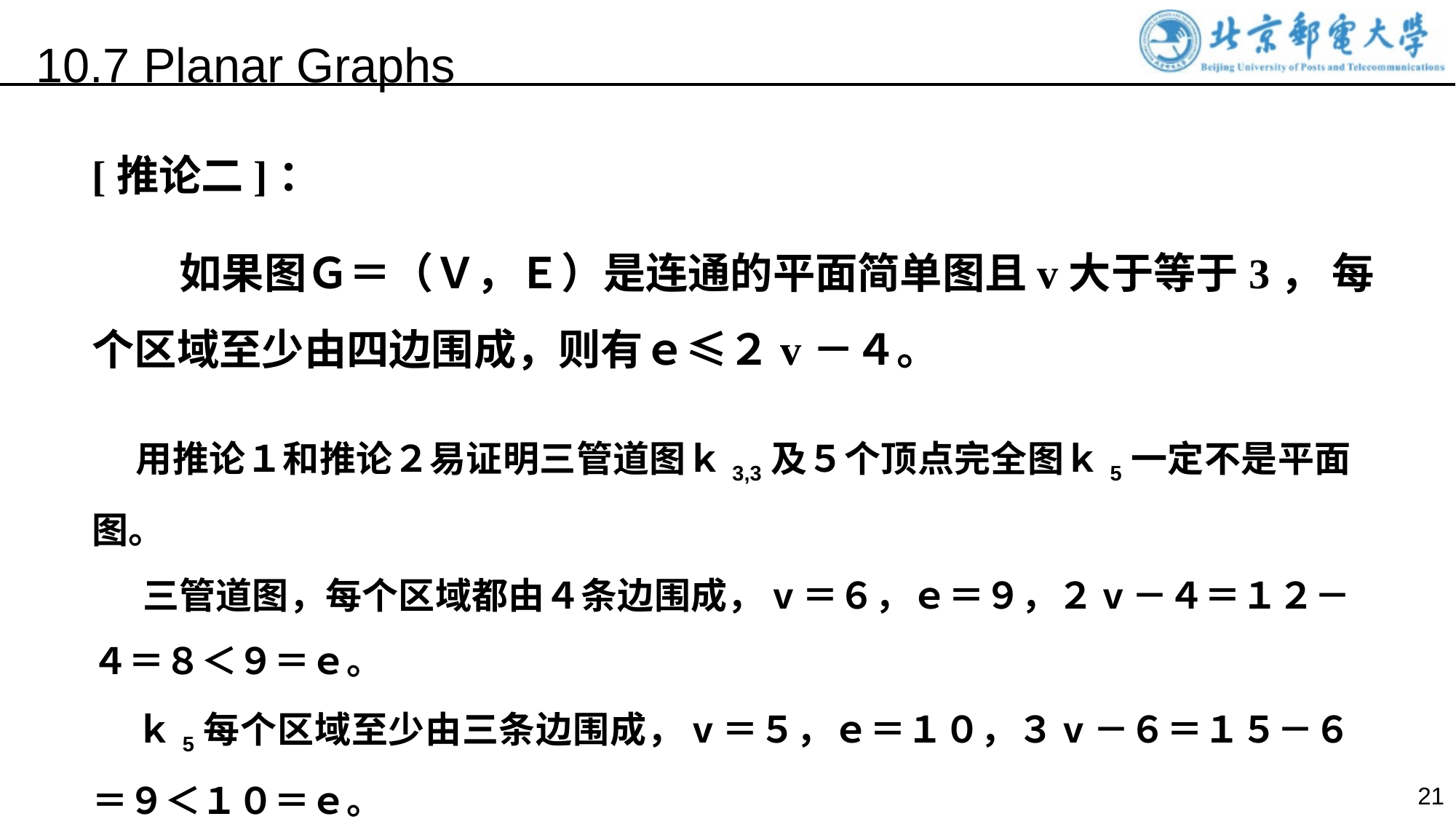

10.7 Planar Graphs
[推论二]：
        如果图Ｇ＝（Ｖ，Ｅ）是连通的平面简单图且v大于等于3， 每个区域至少由四边围成，则有ｅ≤２v－４。
    用推论１和推论２易证明三管道图ｋ3,3及５个顶点完全图ｋ5一定不是平面图。
     三管道图，每个区域都由４条边围成，v＝６，ｅ＝９，２v－４＝１２－４＝８＜９＝ｅ。
    ｋ5每个区域至少由三条边围成，v＝５，ｅ＝１０，３v－６＝１５－６＝９＜１０＝ｅ。